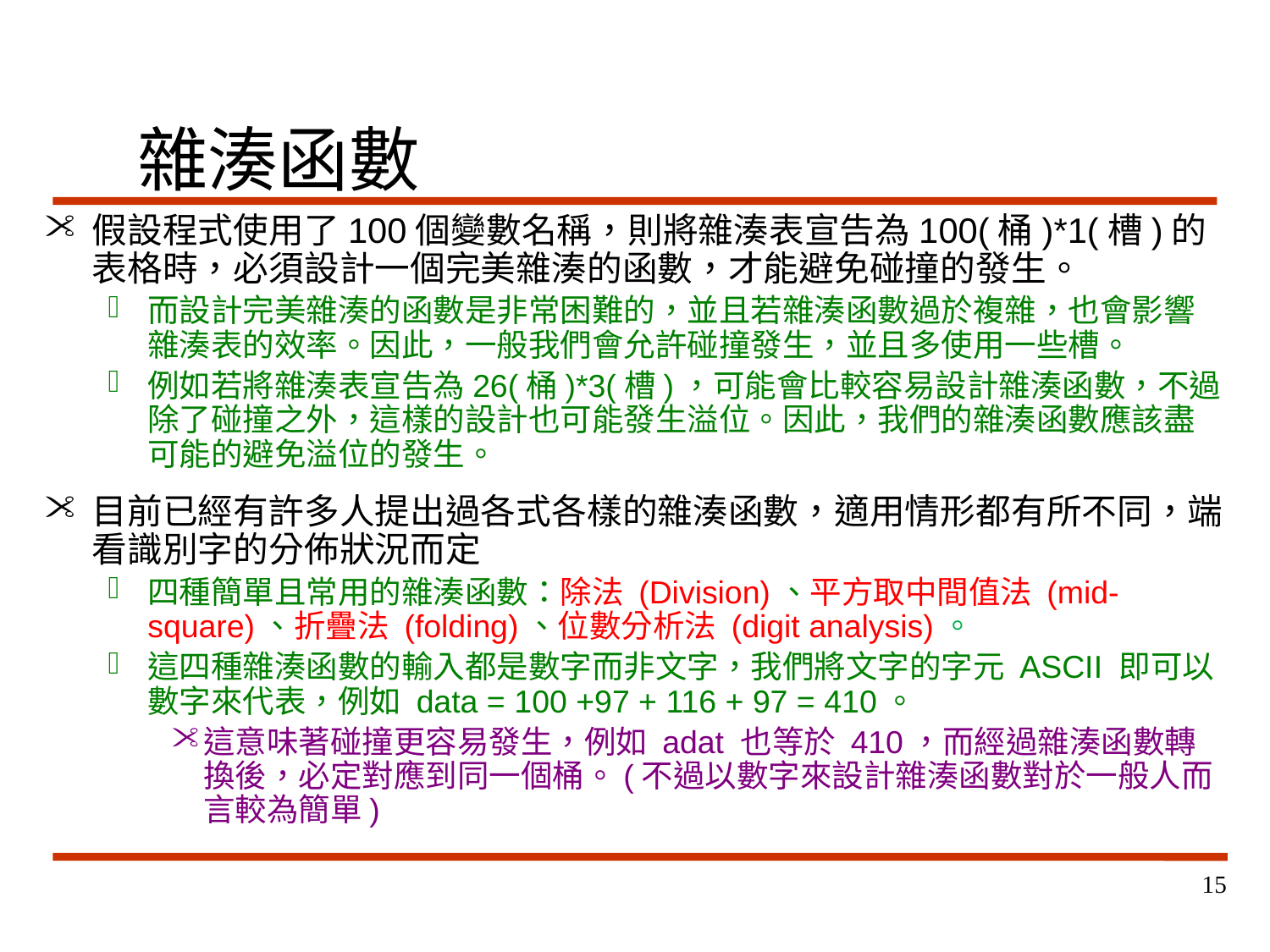

# 雜湊函數
假設程式使用了100個變數名稱，則將雜湊表宣告為100(桶)*1(槽)的表格時，必須設計一個完美雜湊的函數，才能避免碰撞的發生。
而設計完美雜湊的函數是非常困難的，並且若雜湊函數過於複雜，也會影響雜湊表的效率。因此，一般我們會允許碰撞發生，並且多使用一些槽。
例如若將雜湊表宣告為26(桶)*3(槽)，可能會比較容易設計雜湊函數，不過除了碰撞之外，這樣的設計也可能發生溢位。因此，我們的雜湊函數應該盡可能的避免溢位的發生。
目前已經有許多人提出過各式各樣的雜湊函數，適用情形都有所不同，端看識別字的分佈狀況而定
四種簡單且常用的雜湊函數：除法 (Division)、平方取中間值法 (mid-square)、折疊法 (folding)、位數分析法 (digit analysis)。
這四種雜湊函數的輸入都是數字而非文字，我們將文字的字元 ASCII 即可以數字來代表，例如 data = 100 +97 + 116 + 97 = 410。
這意味著碰撞更容易發生，例如 adat 也等於 410，而經過雜湊函數轉換後，必定對應到同一個桶。(不過以數字來設計雜湊函數對於一般人而言較為簡單)
15